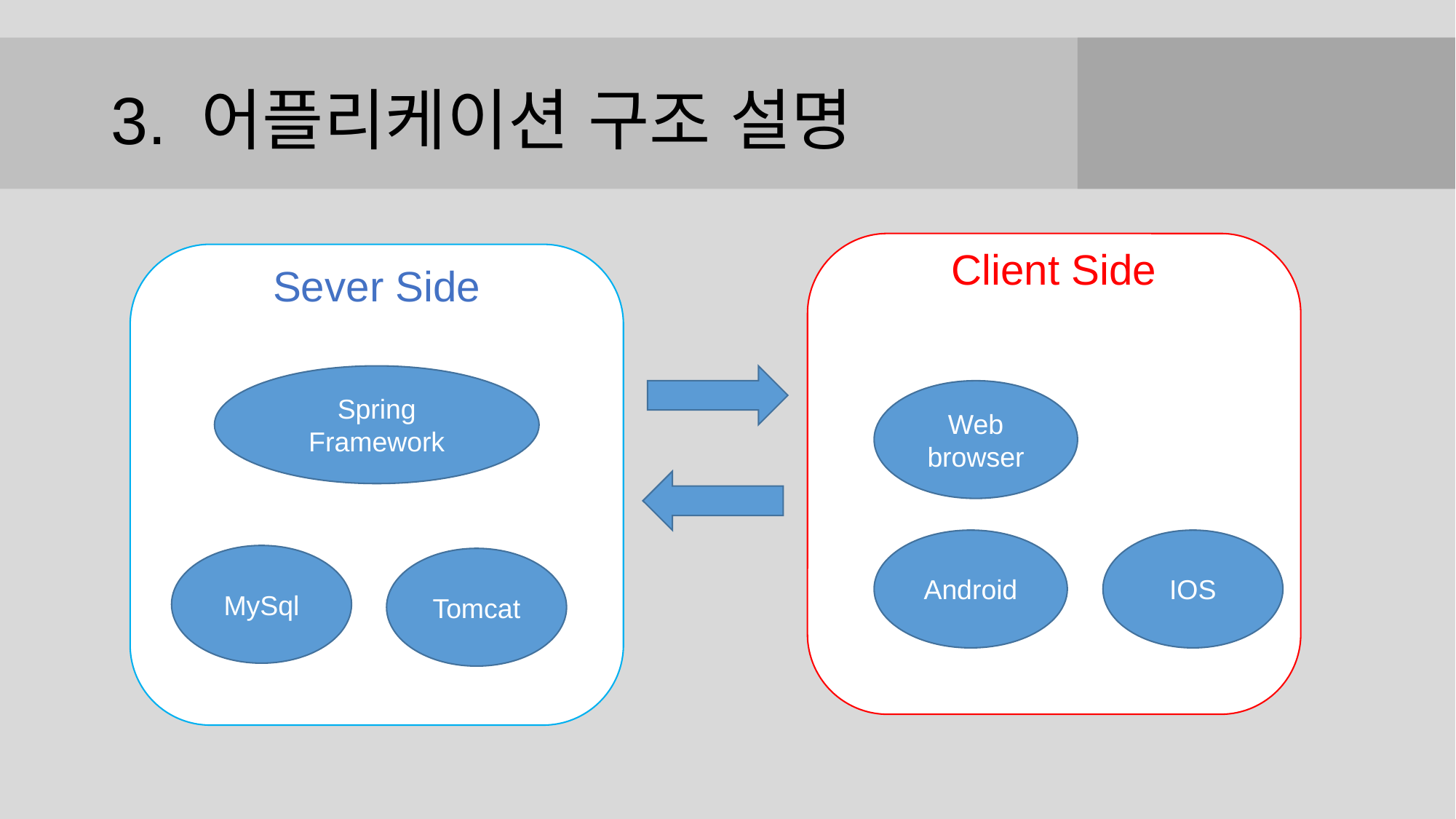

# 3. 어플리케이션 구조 설명

Client Side

Sever Side
Spring Framework

Web browser

Android
IOS
MySql
Tomcat